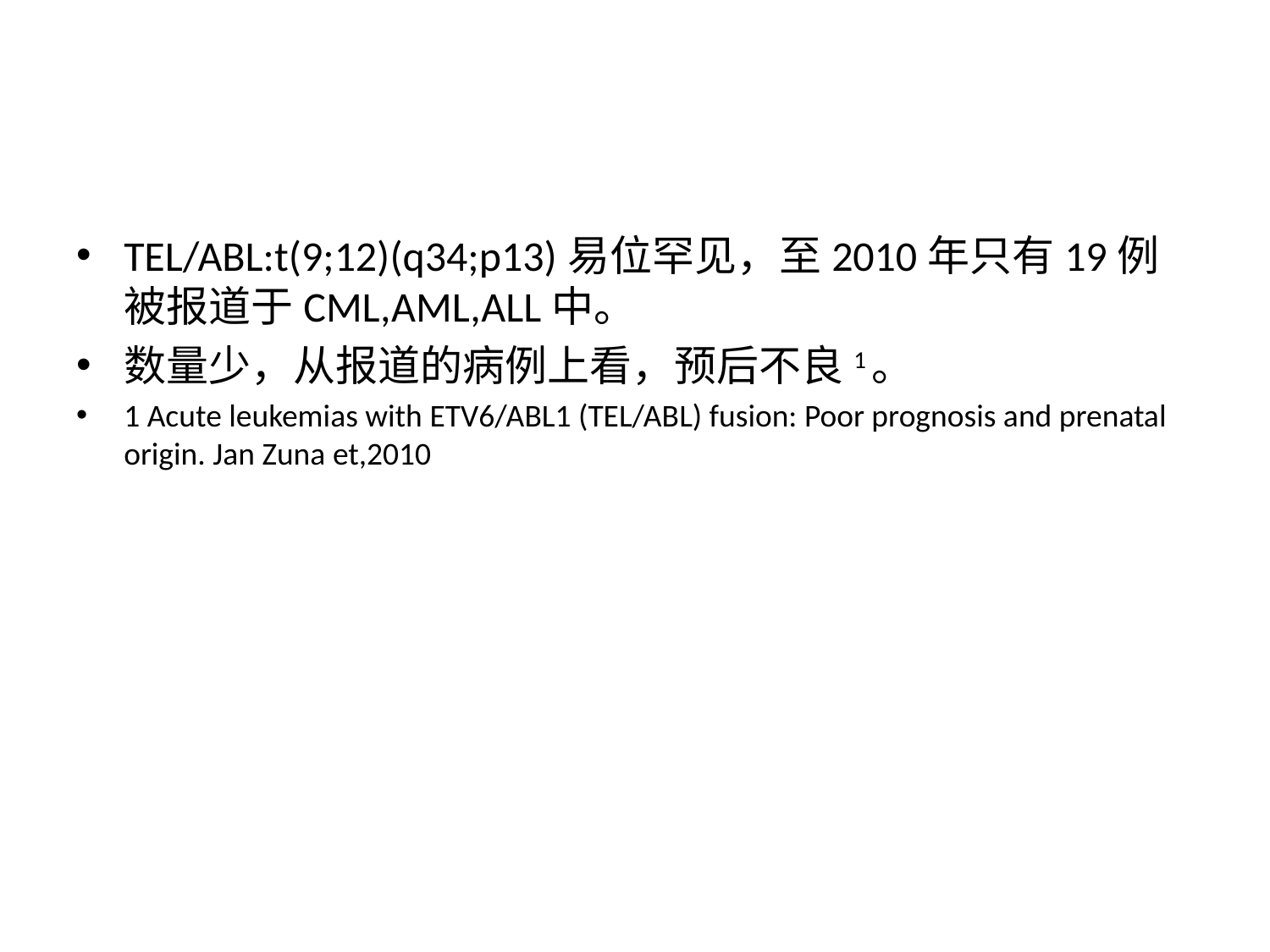

#
TEL/ABL:t(9;12)(q34;p13)易位罕见，至2010年只有19例被报道于CML,AML,ALL中。
数量少，从报道的病例上看，预后不良1。
1 Acute leukemias with ETV6/ABL1 (TEL/ABL) fusion: Poor prognosis and prenatal origin. Jan Zuna et,2010